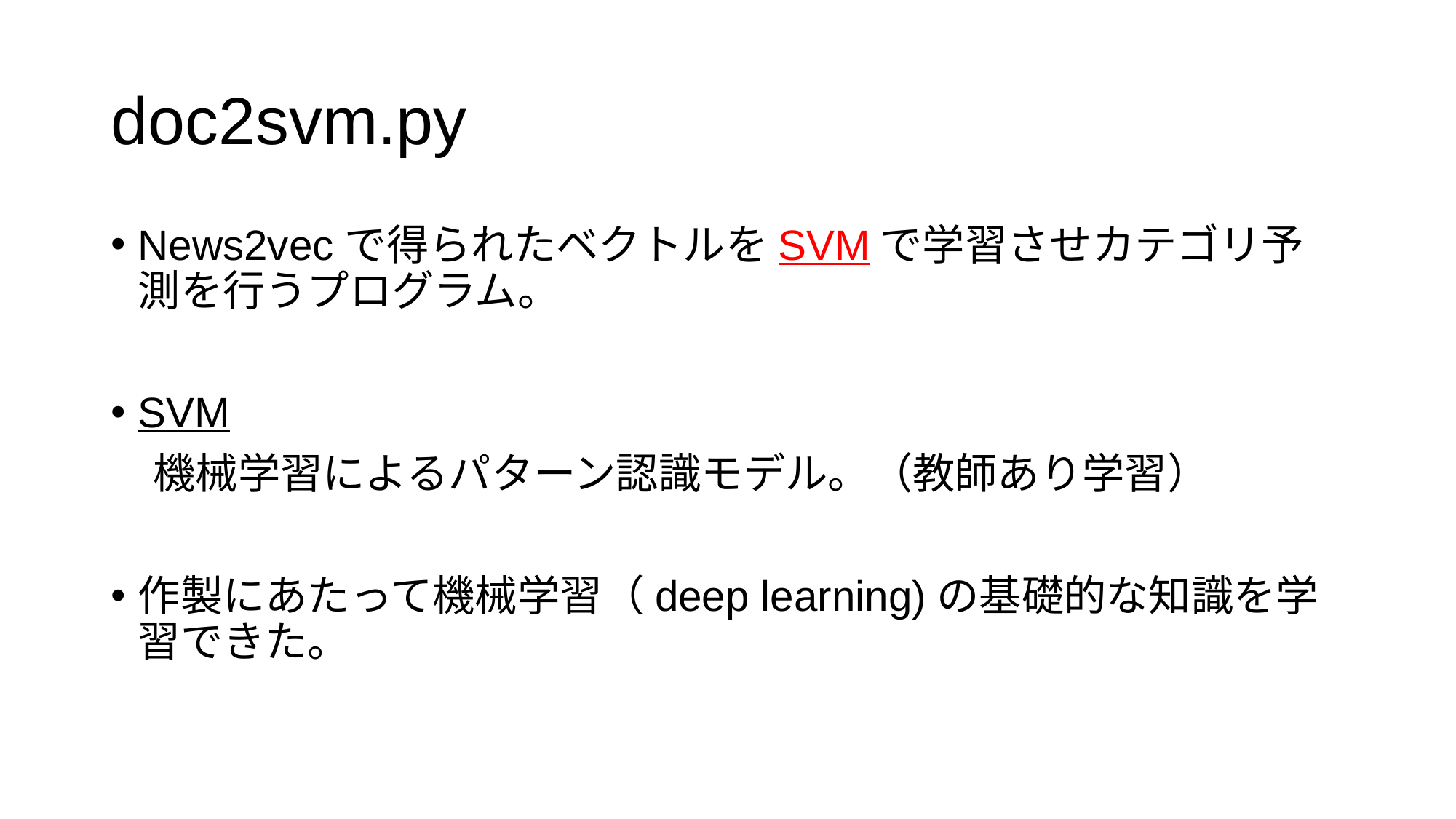

# doc2svm.py
News2vecで得られたベクトルをSVMで学習させカテゴリ予測を行うプログラム。

SVM
　機械学習によるパターン認識モデル。（教師あり学習）

作製にあたって機械学習（deep learning)の基礎的な知識を学習できた。